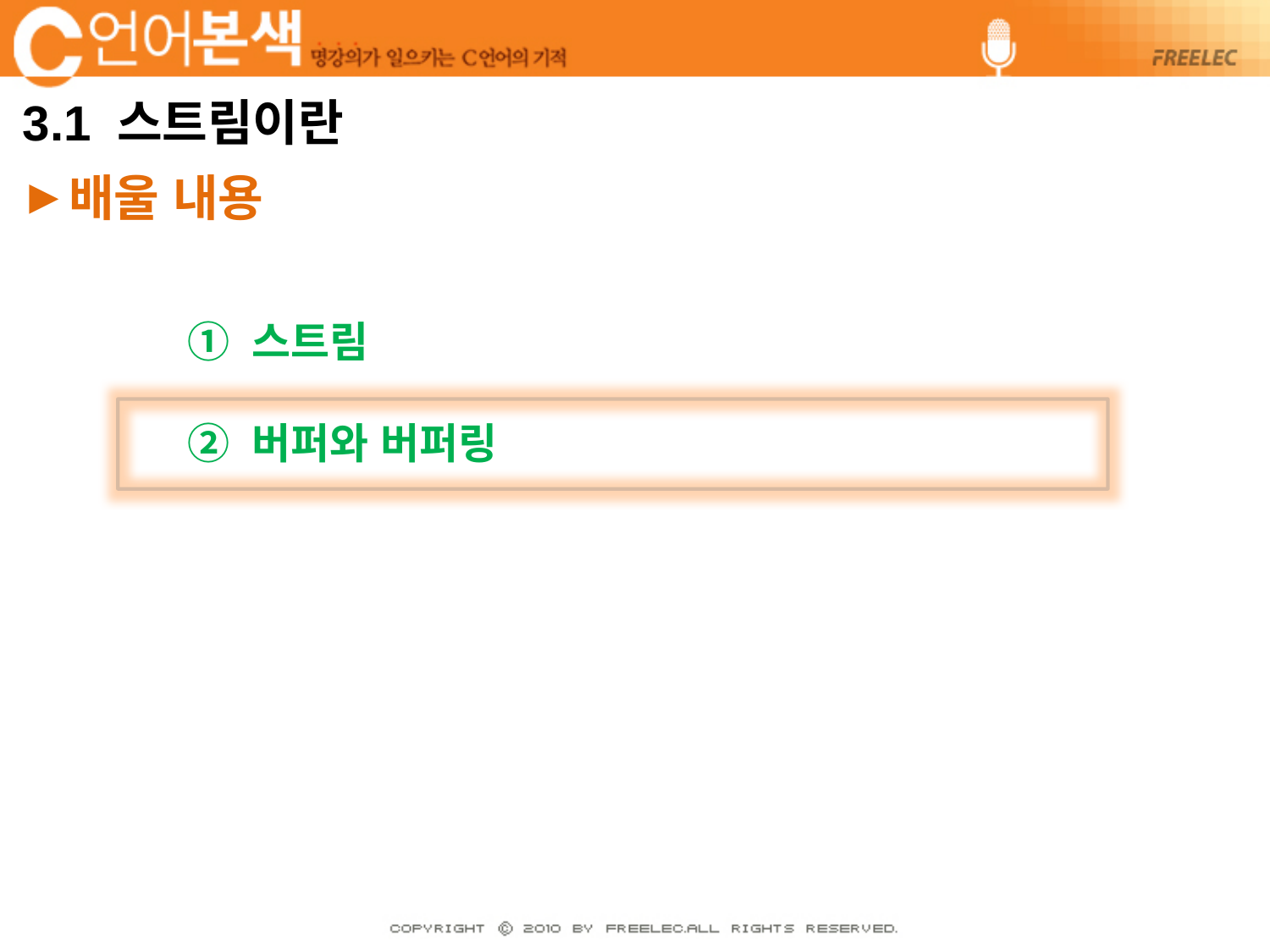

# 3.1 스트림이란
배울 내용

① 스트림

② 버퍼와 버퍼링